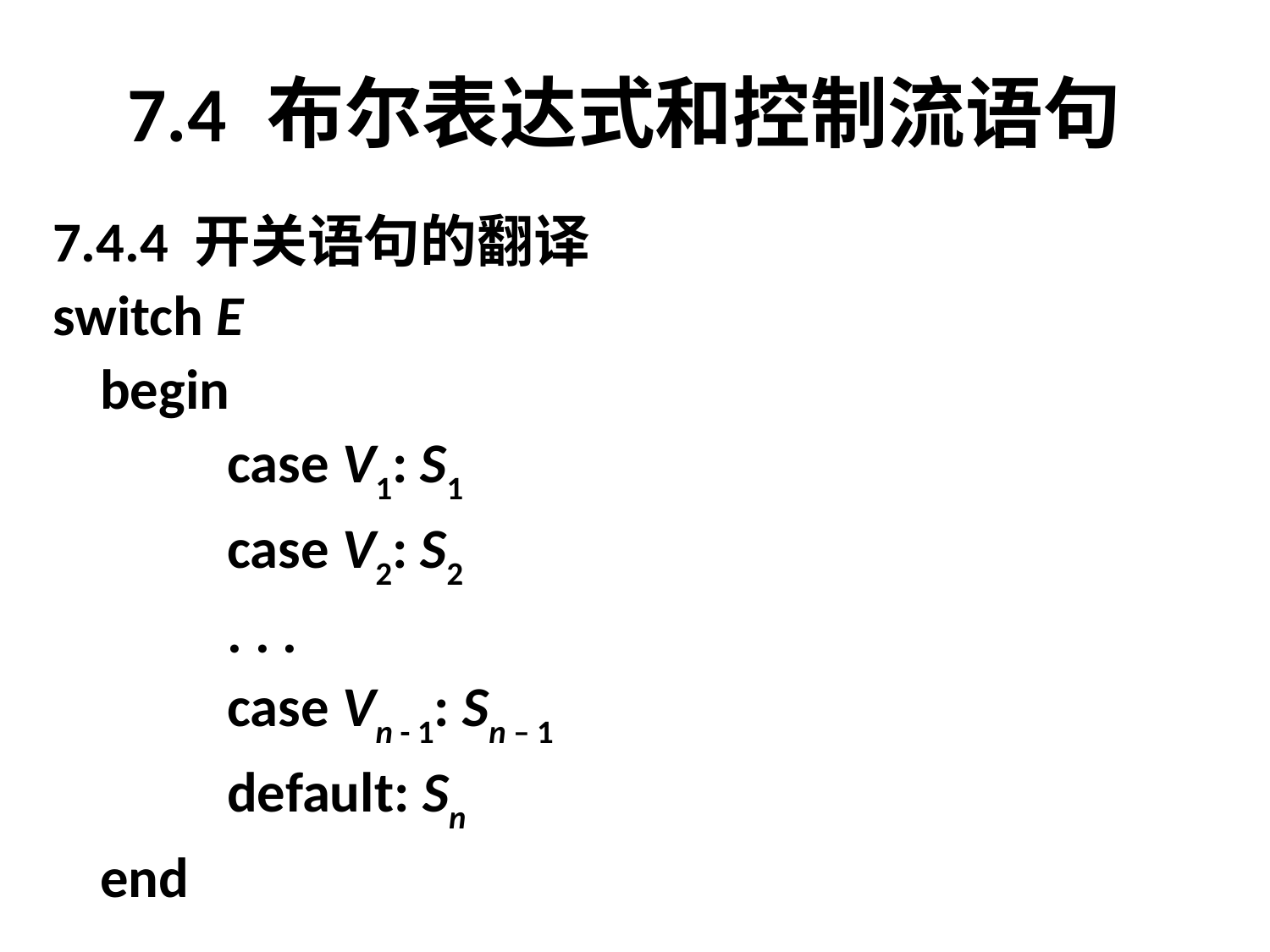

# 7.4 布尔表达式和控制流语句
7.4.4 开关语句的翻译
switch E
	begin
		case V1: S1
		case V2: S2
		. . .
		case Vn - 1: Sn – 1
		default: Sn
	end